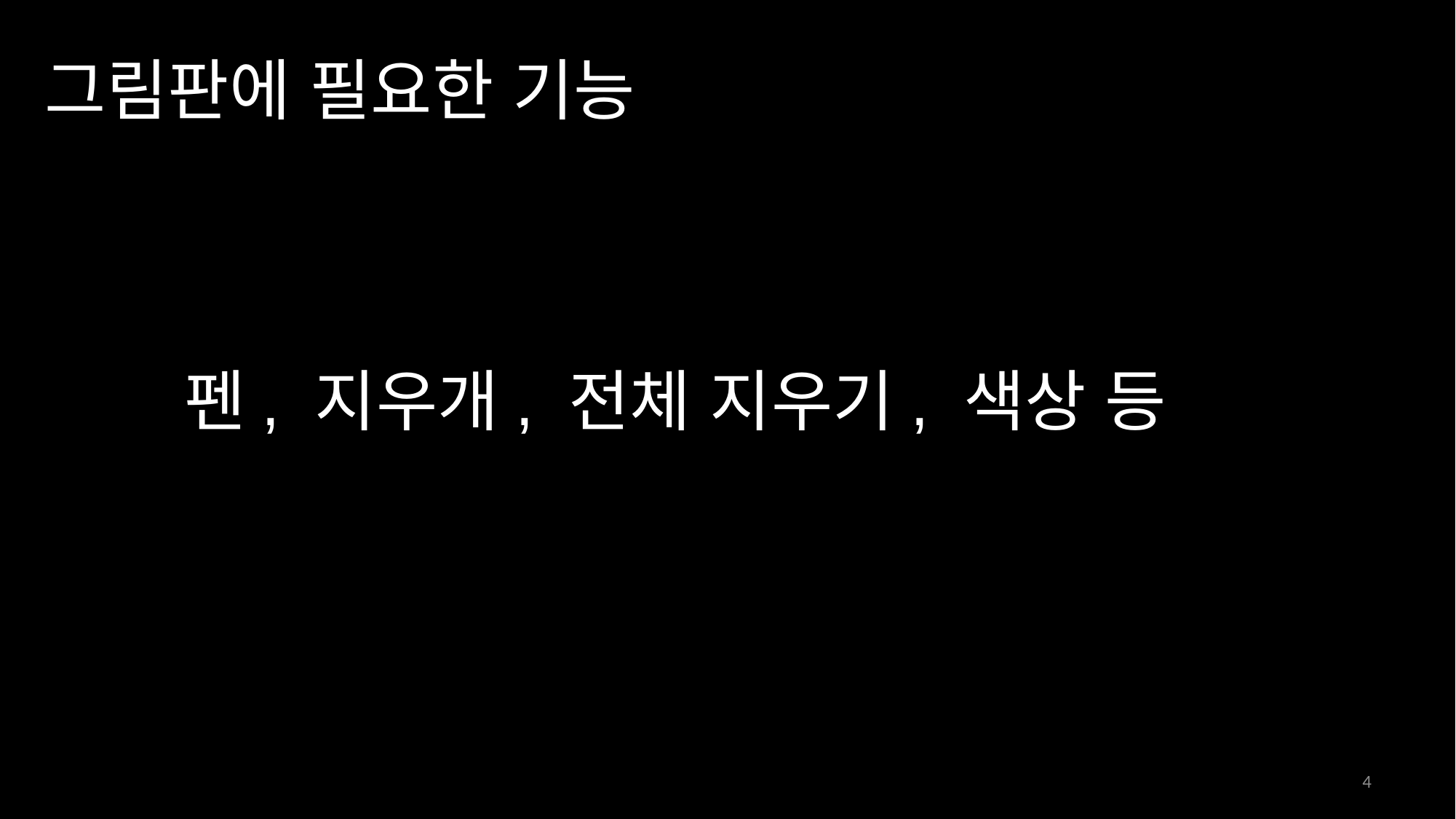

# 그림판에 필요한 기능
펜, 지우개, 전체 지우기, 색상 등

4